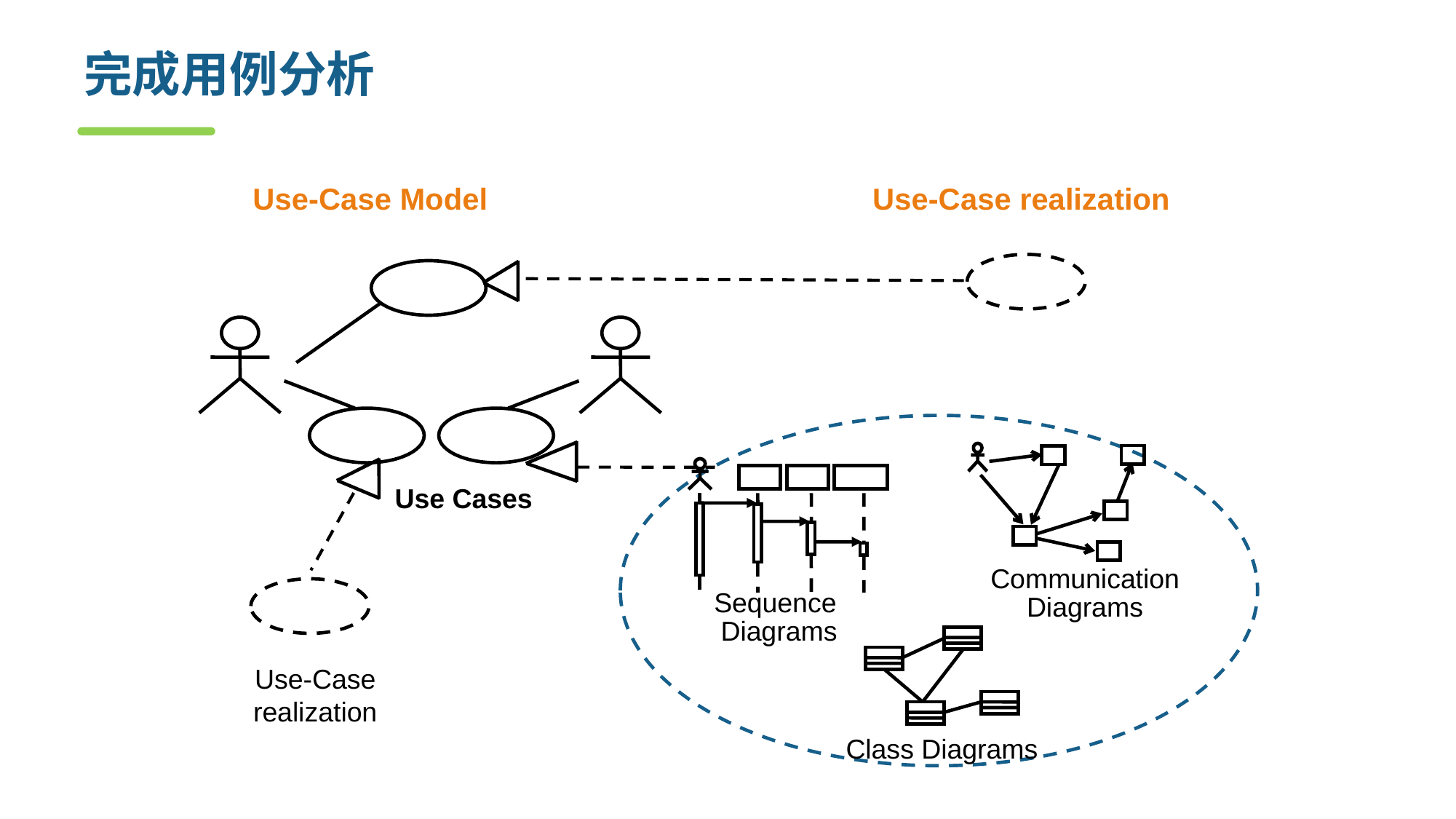

# 完成用例分析
Use-Case Model
Use-Case realization

Communication Diagrams
Sequence
Diagrams

Class Diagrams

Use Cases

Use-Case
realization
169